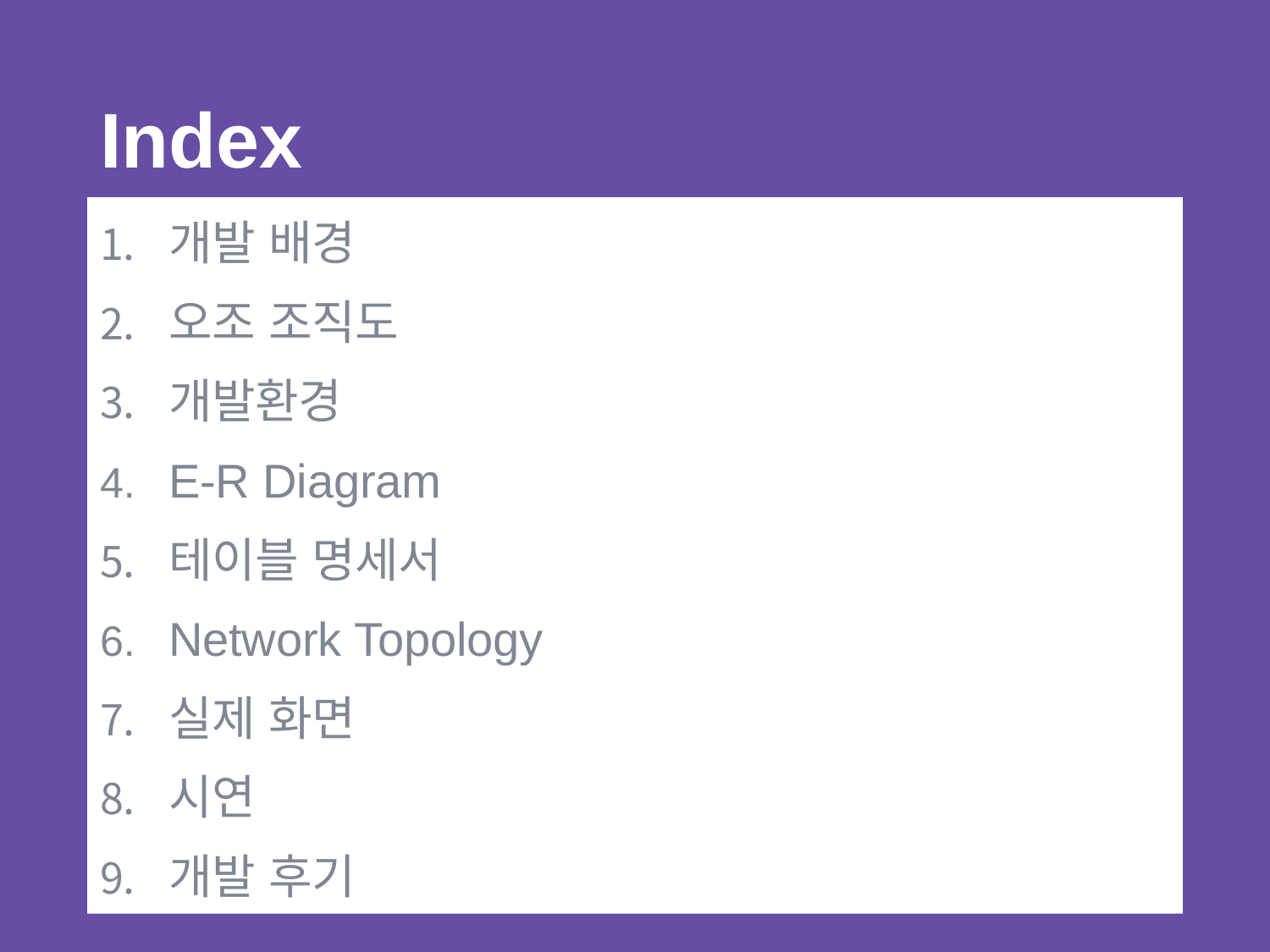

# Index
개발 배경
오조 조직도
개발환경
E-R Diagram
테이블 명세서
Network Topology
실제 화면
시연
개발 후기